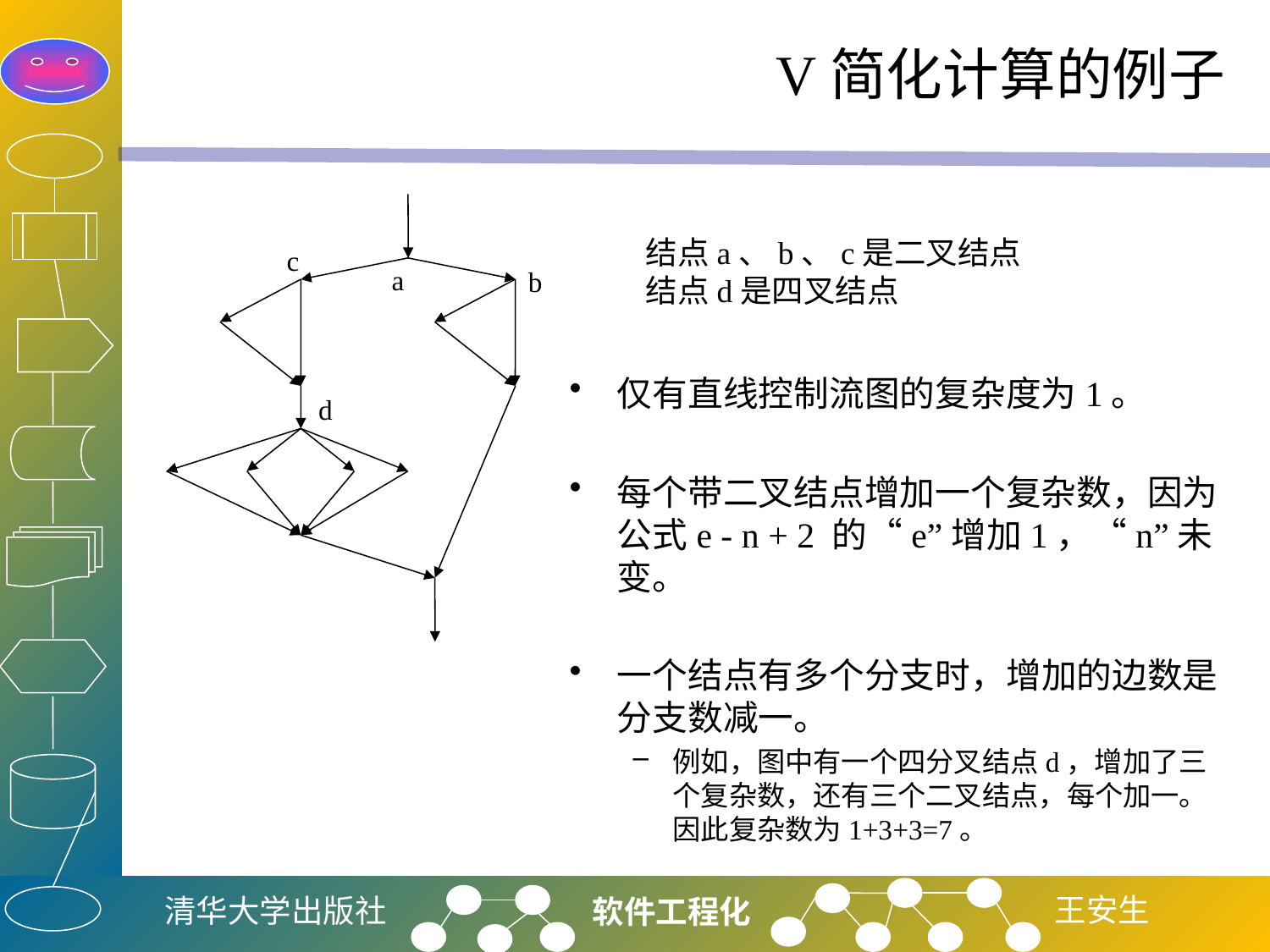

# V简化计算的例子

结点a、b、c是二叉结点
结点d是四叉结点
c
a

b

d

仅有直线控制流图的复杂度为1。

每个带二叉结点增加一个复杂数，因为公式e - n + 2 的“e”增加1，“n”未变。

一个结点有多个分支时，增加的边数是分支数减一。
例如，图中有一个四分叉结点d，增加了三个复杂数，还有三个二叉结点，每个加一。因此复杂数为1+3+3=7。